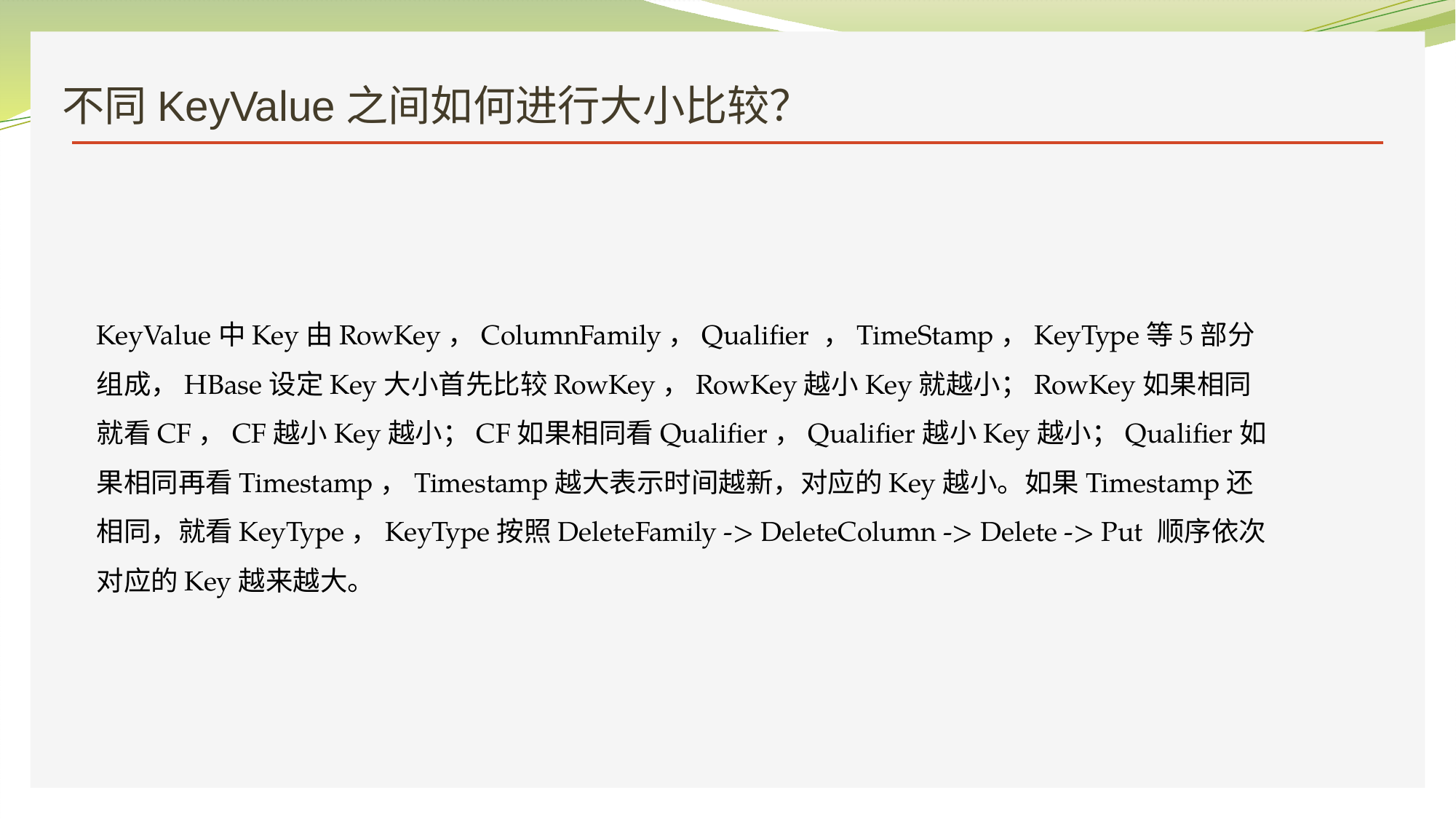

# 不同KeyValue之间如何进行大小比较？
KeyValue中Key由RowKey，ColumnFamily，Qualifier ，TimeStamp，KeyType等5部分组成，HBase设定Key大小首先比较RowKey，RowKey越小Key就越小；RowKey如果相同就看CF，CF越小Key越小；CF如果相同看Qualifier，Qualifier越小Key越小；Qualifier如果相同再看Timestamp，Timestamp越大表示时间越新，对应的Key越小。如果Timestamp还相同，就看KeyType，KeyType按照DeleteFamily -> DeleteColumn -> Delete -> Put 顺序依次对应的Key越来越大。